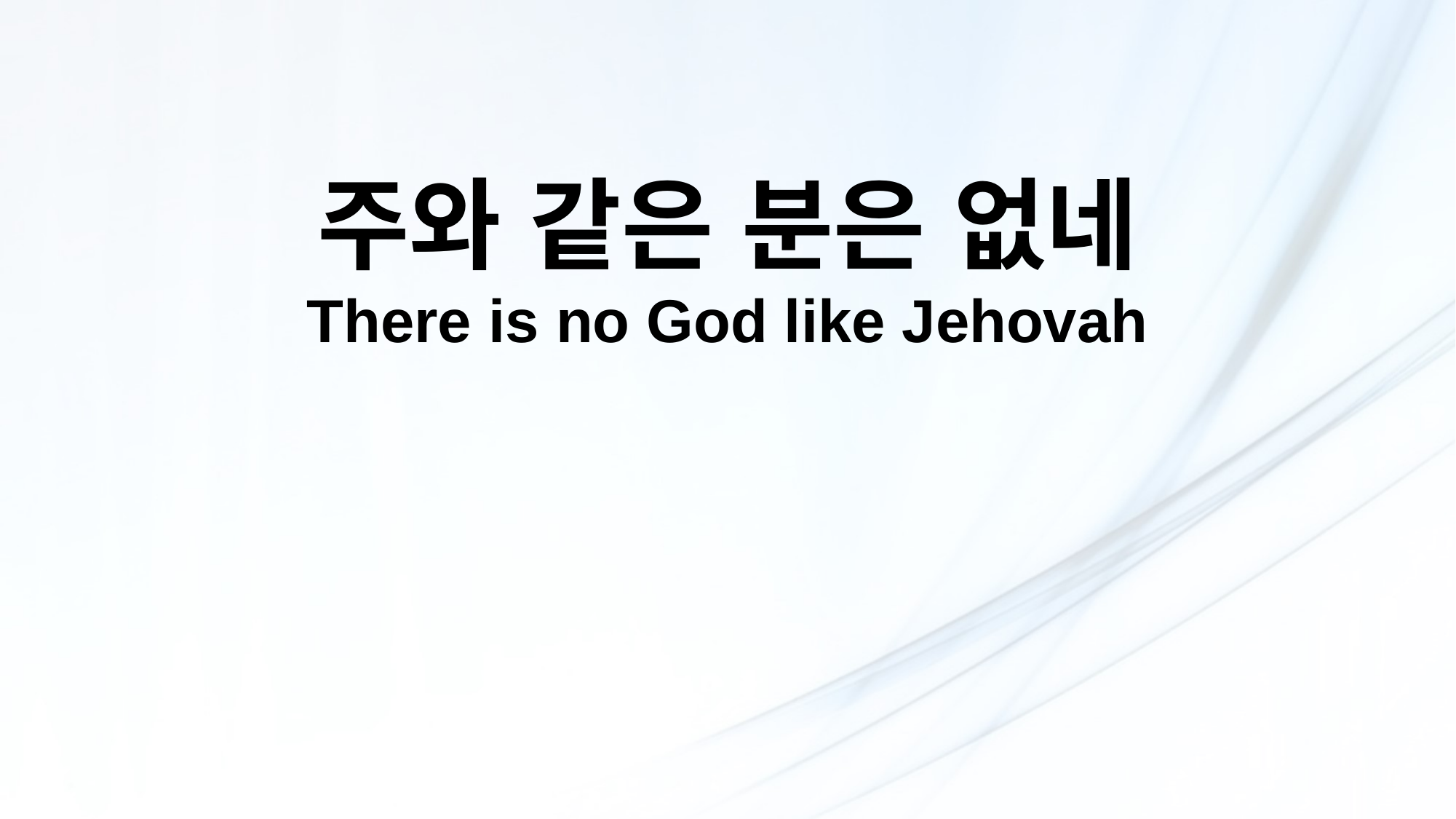

주와 같은 분은 없네
There is no God like Jehovah